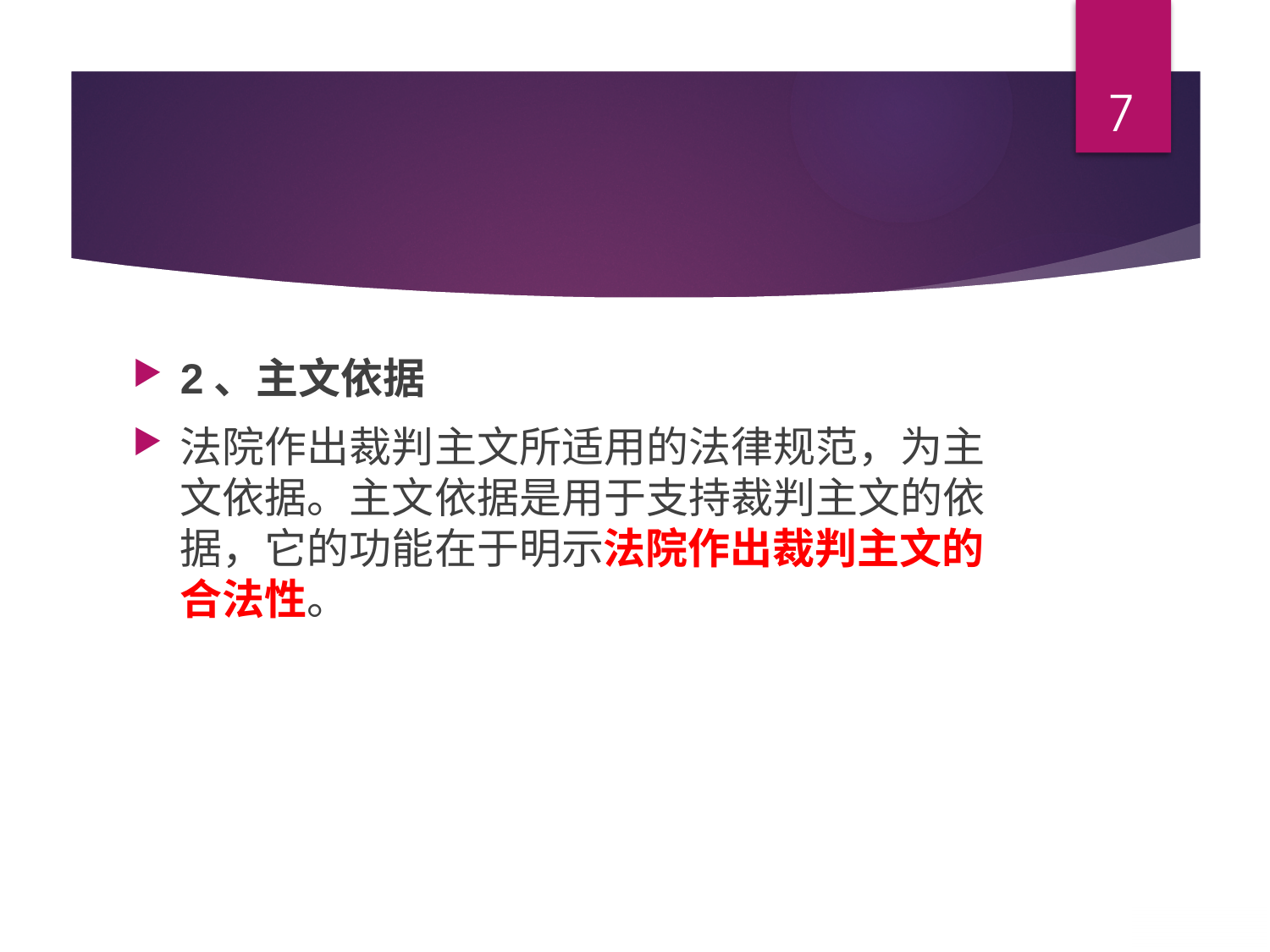

7
#
2、主文依据
法院作出裁判主文所适用的法律规范，为主文依据。主文依据是用于支持裁判主文的依据，它的功能在于明示法院作出裁判主文的合法性。